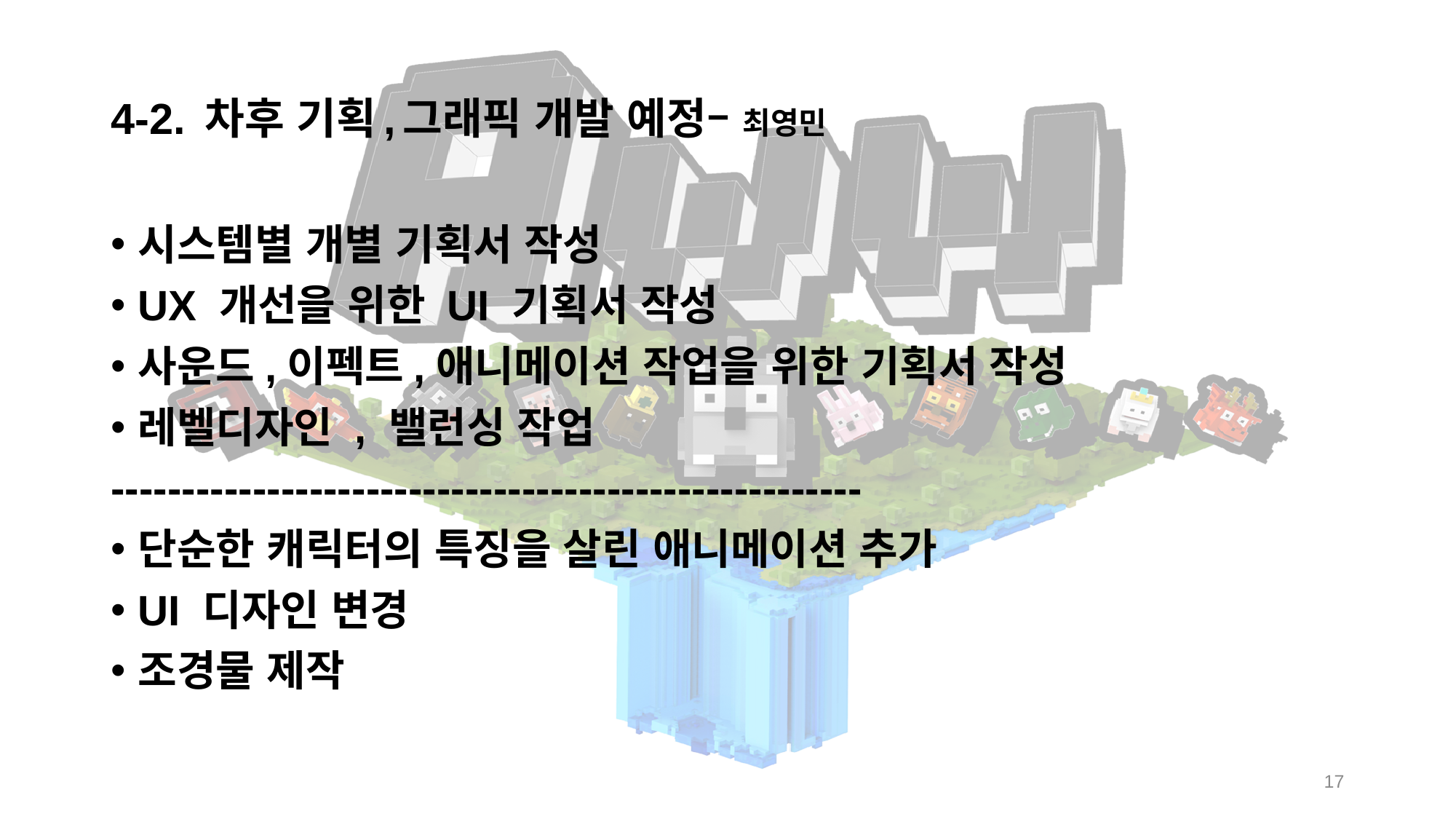

# 4-2. 차후 기획,그래픽 개발 예정– 최영민
시스템별 개별 기획서 작성
UX 개선을 위한 UI 기획서 작성
사운드,이펙트,애니메이션 작업을 위한 기획서 작성
레벨디자인 , 밸런싱 작업
-----------------------------------------------------
단순한 캐릭터의 특징을 살린 애니메이션 추가
UI 디자인 변경
조경물 제작
17